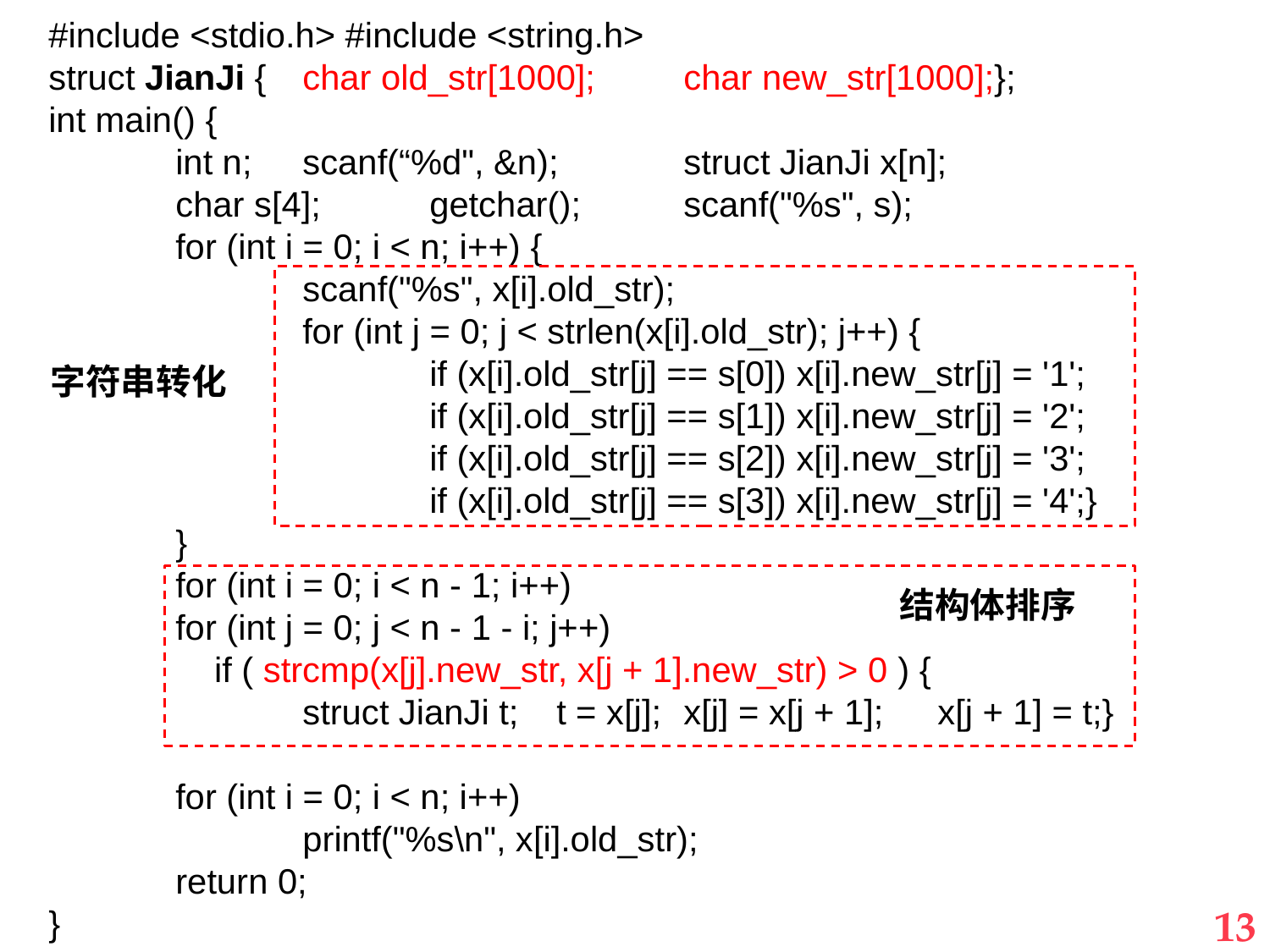

#include <stdio.h> #include <string.h>
struct JianJi {	char old_str[1000];	char new_str[1000];};
int main() {
	int n;	scanf(“%d", &n); 	struct JianJi x[n];
	char s[4];	getchar();	scanf("%s", s);
	for (int i = 0; i < n; i++) {
		scanf("%s", x[i].old_str);
		for (int j = 0; j < strlen(x[i].old_str); j++) {
			if (x[i].old_str[j] == s[0]) x[i].new_str[j] = '1';
			if (x[i].old_str[j] == s[1]) x[i].new_str[j] = '2';
			if (x[i].old_str[j] == s[2]) x[i].new_str[j] = '3';
			if (x[i].old_str[j] == s[3]) x[i].new_str[j] = '4';}
	}
	for (int i = 0; i < n - 1; i++)
	for (int j = 0; j < n - 1 - i; j++)
	    if ( strcmp(x[j].new_str, x[j + 1].new_str) > 0 ) {
		struct JianJi t;	t = x[j];	x[j] = x[j + 1];	x[j + 1] = t;}

	for (int i = 0; i < n; i++)
		printf("%s\n", x[i].old_str);
	return 0;
}

字符串转化

结构体排序